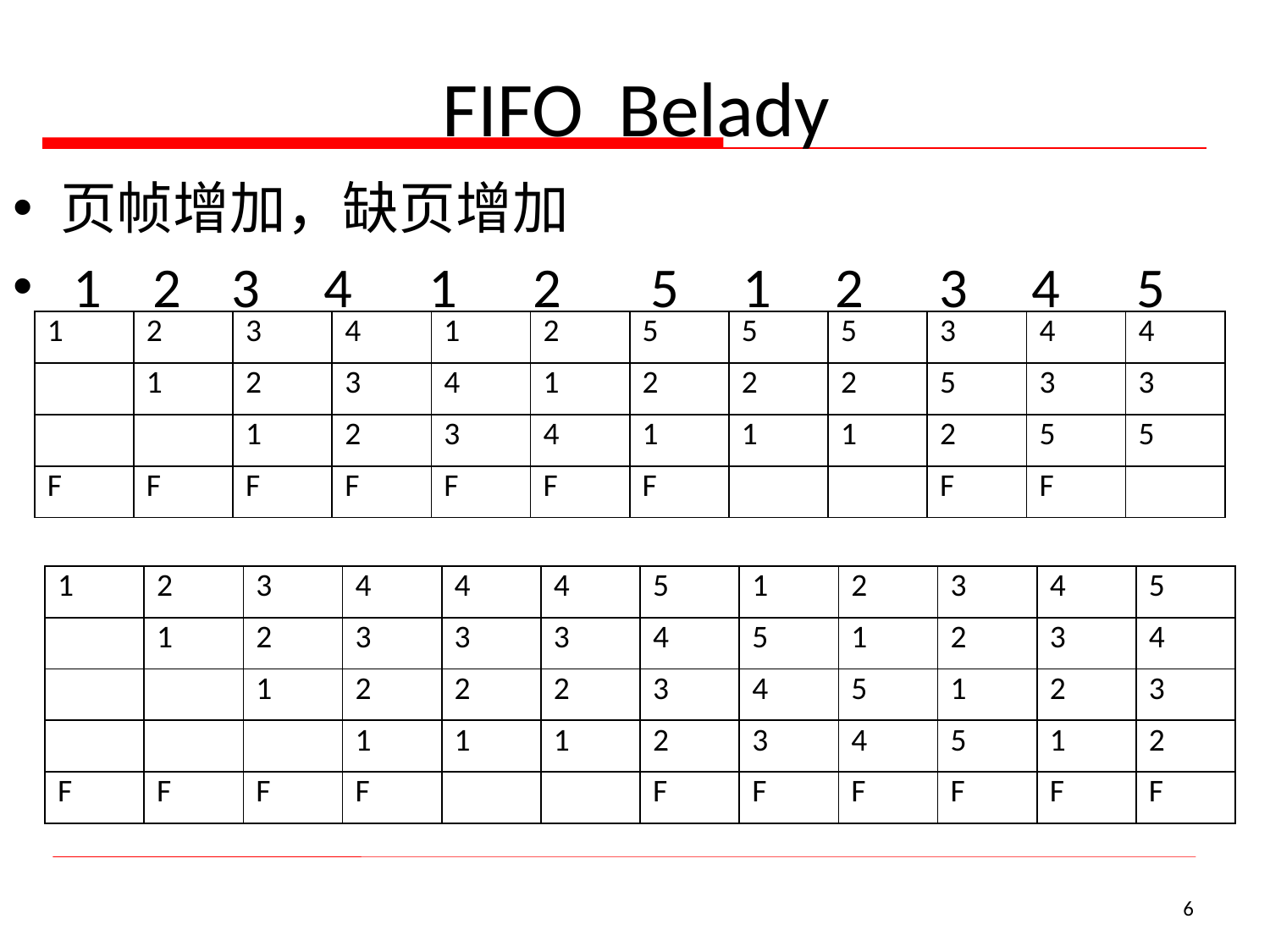

# FIFO  Belady
页帧增加，缺页增加
 1    2    3     4      1      2       5     1     2      3     4      5
| 1 | 2 | 3 | 4 | 1 | 2 | 5 | 5 | 5 | 3 | 4 | 4 |
| --- | --- | --- | --- | --- | --- | --- | --- | --- | --- | --- | --- |
|  | 1 | 2 | 3 | 4 | 1 | 2 | 2 | 2 | 5 | 3 | 3 |
|  |  | 1 | 2 | 3 | 4 | 1 | 1 | 1 | 2 | 5 | 5 |
| F | F | F | F | F | F | F |  |  | F | F |  |
| 1 | 2 | 3 | 4 | 4 | 4 | 5 | 1 | 2 | 3 | 4 | 5 |
| --- | --- | --- | --- | --- | --- | --- | --- | --- | --- | --- | --- |
|  | 1 | 2 | 3 | 3 | 3 | 4 | 5 | 1 | 2 | 3 | 4 |
|  |  | 1 | 2 | 2 | 2 | 3 | 4 | 5 | 1 | 2 | 3 |
|  |  |  | 1 | 1 | 1 | 2 | 3 | 4 | 5 | 1 | 2 |
| F | F | F | F |  |  | F | F | F | F | F | F |
6